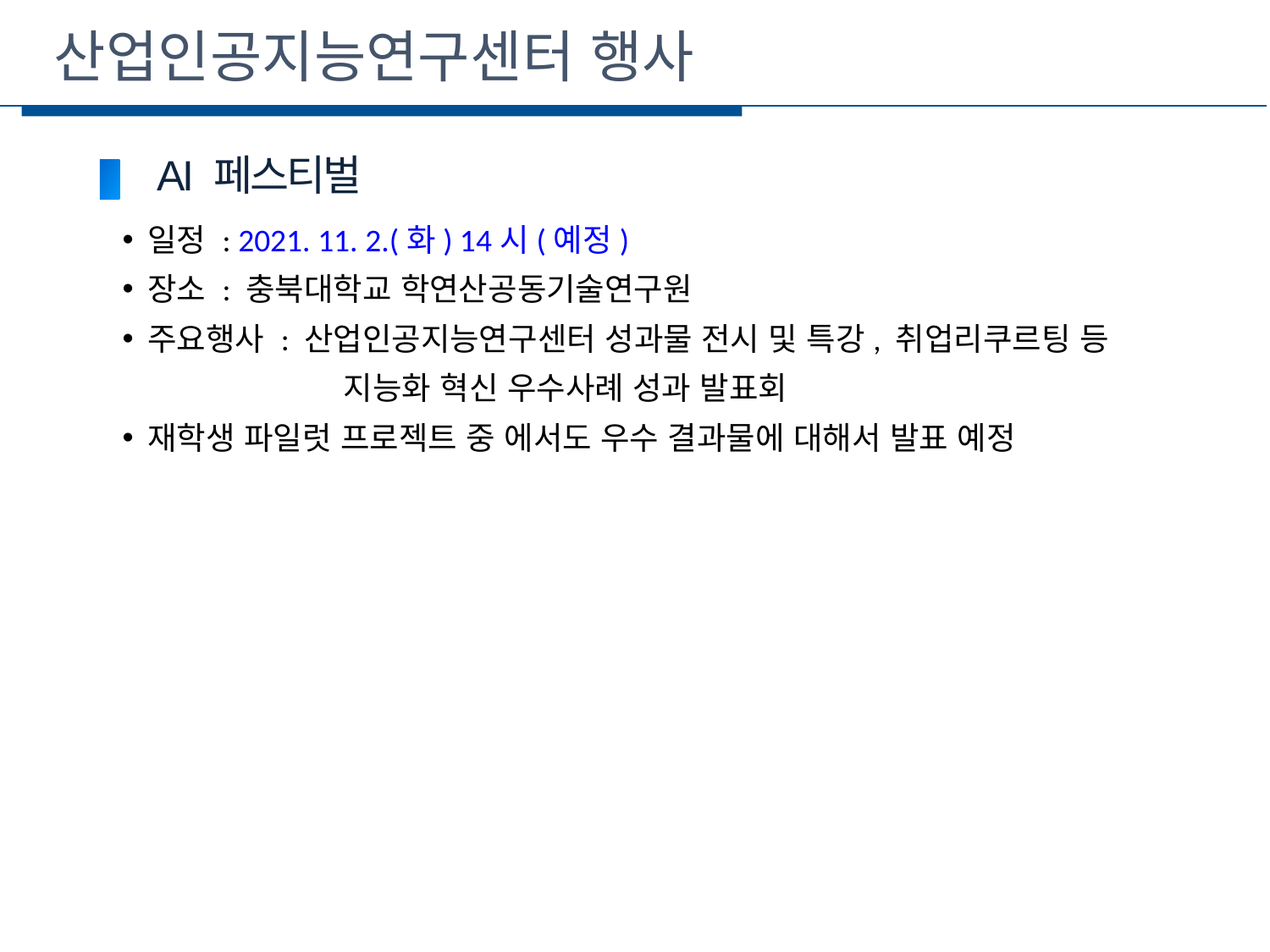

산업인공지능연구센터 행사

  AI 페스티벌

일정 : 2021. 11. 2.(화) 14시(예정)
장소 : 충북대학교 학연산공동기술연구원
주요행사 : 산업인공지능연구센터 성과물 전시 및 특강, 취업리쿠르팅 등
                        지능화 혁신 우수사례 성과 발표회
재학생 파일럿 프로젝트 중 에서도 우수 결과물에 대해서 발표 예정